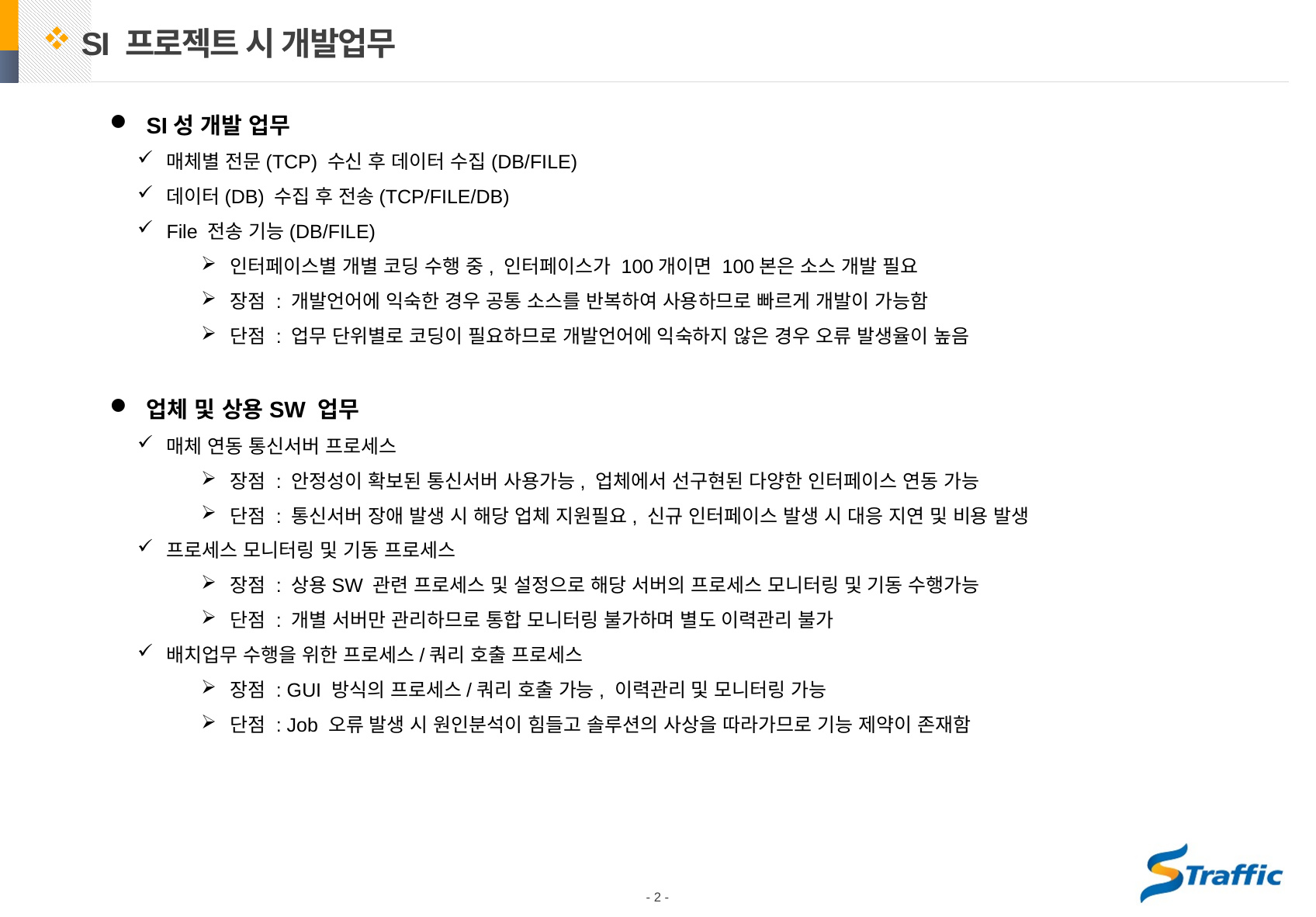

SI 프로젝트 시 개발업무
SI성 개발 업무
매체별 전문(TCP) 수신 후 데이터 수집(DB/FILE)
데이터(DB) 수집 후 전송(TCP/FILE/DB)
File 전송 기능(DB/FILE)
인터페이스별 개별 코딩 수행 중, 인터페이스가 100개이면 100본은 소스 개발 필요
장점 : 개발언어에 익숙한 경우 공통 소스를 반복하여 사용하므로 빠르게 개발이 가능함
단점 : 업무 단위별로 코딩이 필요하므로 개발언어에 익숙하지 않은 경우 오류 발생율이 높음

업체 및 상용SW 업무
매체 연동 통신서버 프로세스
장점 : 안정성이 확보된 통신서버 사용가능, 업체에서 선구현된 다양한 인터페이스 연동 가능
단점 : 통신서버 장애 발생 시 해당 업체 지원필요, 신규 인터페이스 발생 시 대응 지연 및 비용 발생
프로세스 모니터링 및 기동 프로세스
장점 : 상용SW 관련 프로세스 및 설정으로 해당 서버의 프로세스 모니터링 및 기동 수행가능
단점 : 개별 서버만 관리하므로 통합 모니터링 불가하며 별도 이력관리 불가
배치업무 수행을 위한 프로세스/쿼리 호출 프로세스
장점 : GUI 방식의 프로세스/쿼리 호출 가능, 이력관리 및 모니터링 가능
단점 : Job 오류 발생 시 원인분석이 힘들고 솔루션의 사상을 따라가므로 기능 제약이 존재함